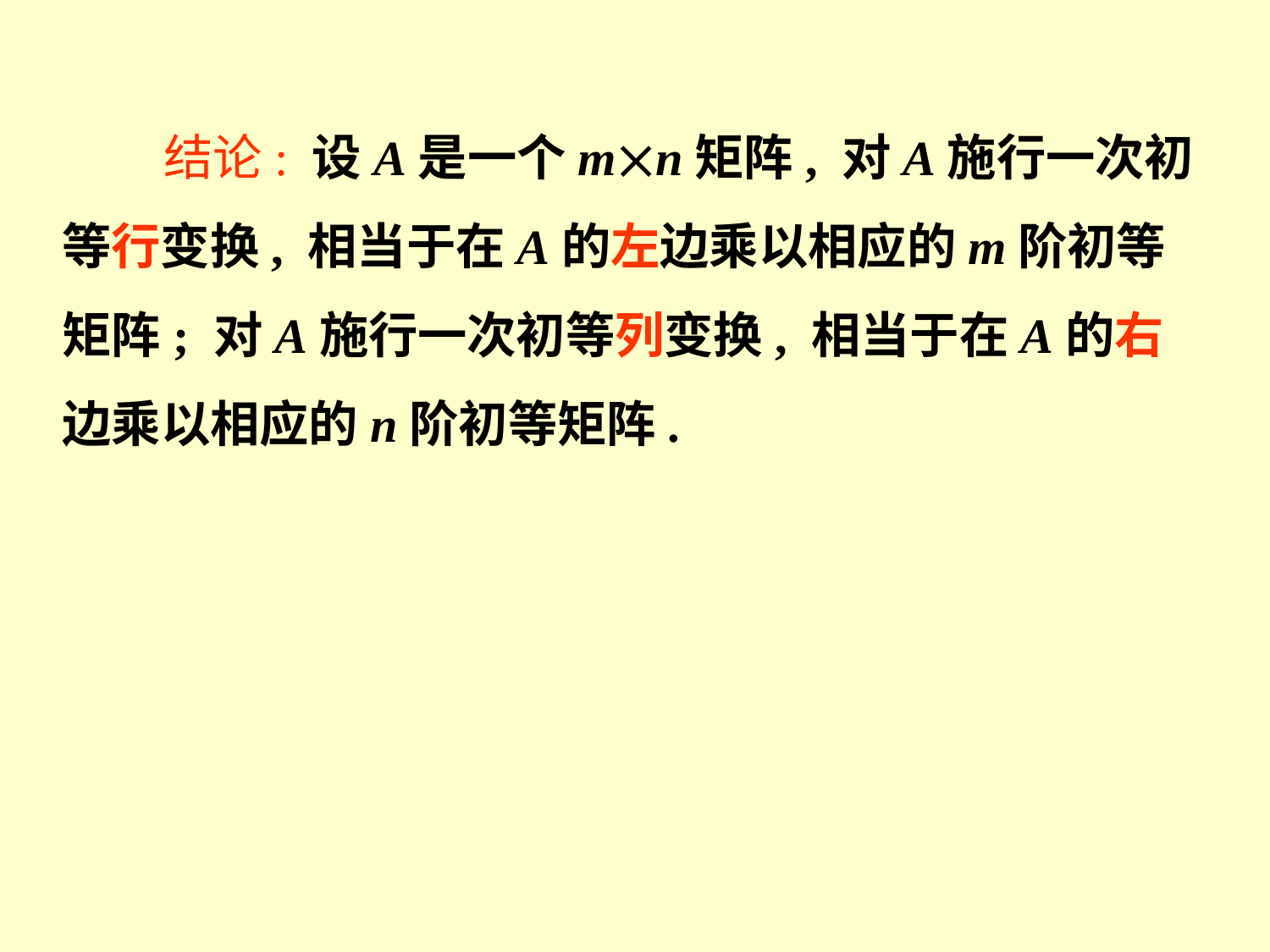

结论: 设A是一个m×n矩阵, 对A施行一次初等行变换, 相当于在A的左边乘以相应的m阶初等矩阵; 对A施行一次初等列变换, 相当于在A的右边乘以相应的n阶初等矩阵.